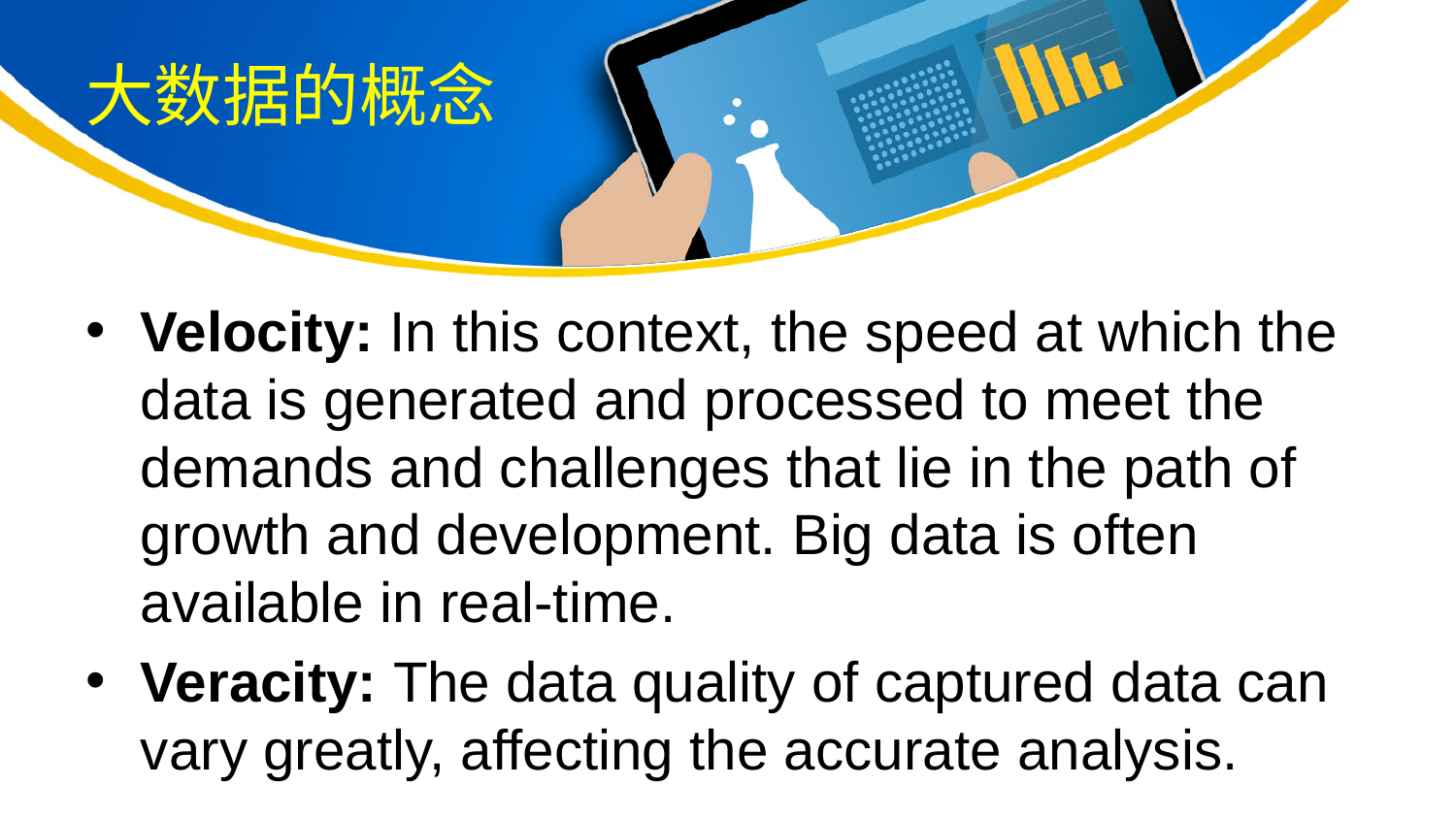

# 大数据的概念
Velocity: In this context, the speed at which the data is generated and processed to meet the demands and challenges that lie in the path of growth and development. Big data is often available in real-time.
Veracity: The data quality of captured data can vary greatly, affecting the accurate analysis.